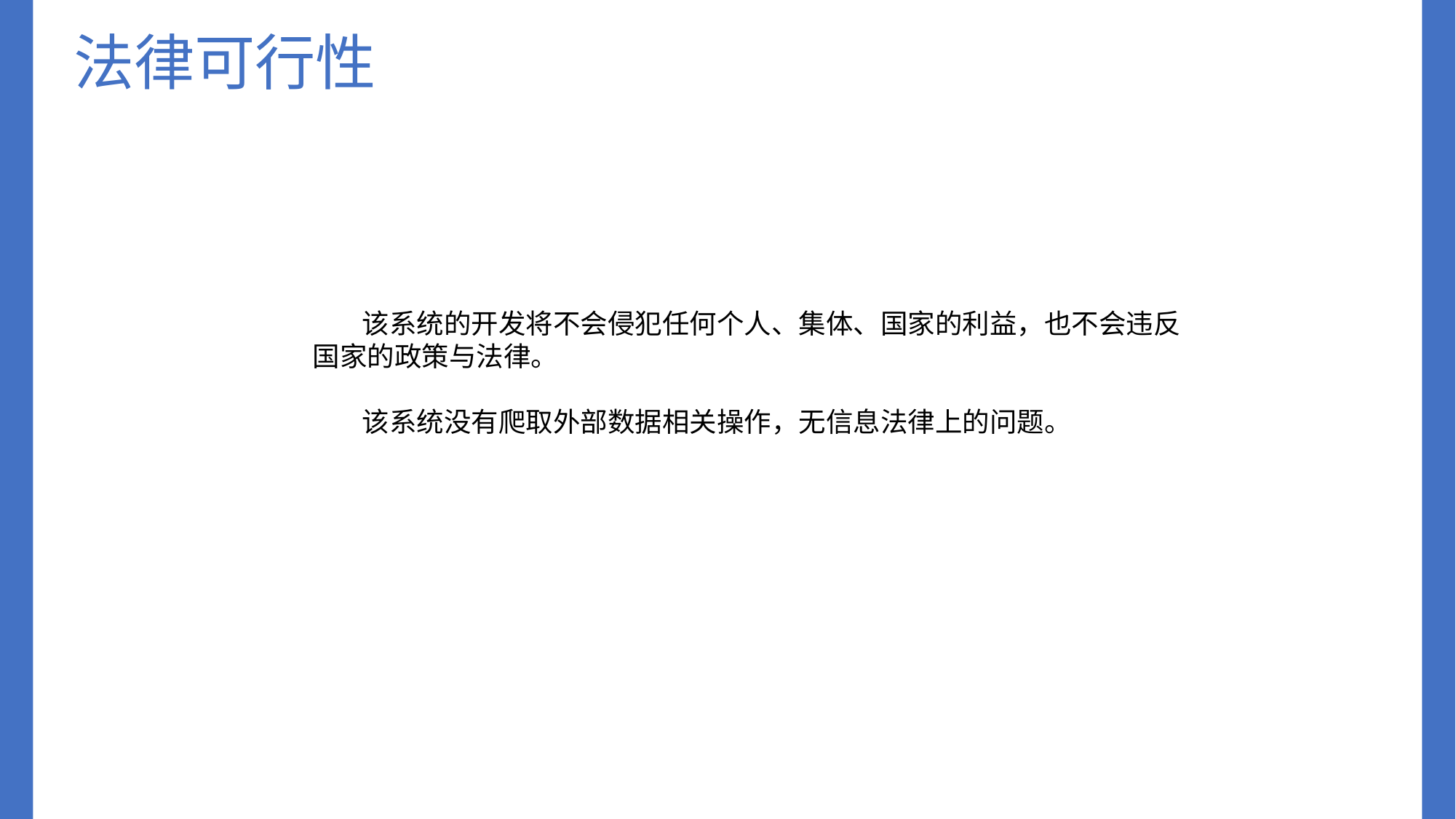

法律可行性
       该系统的开发将不会侵犯任何个人、集体、国家的利益，也不会违反国家的政策与法律。

       该系统没有爬取外部数据相关操作，无信息法律上的问题。